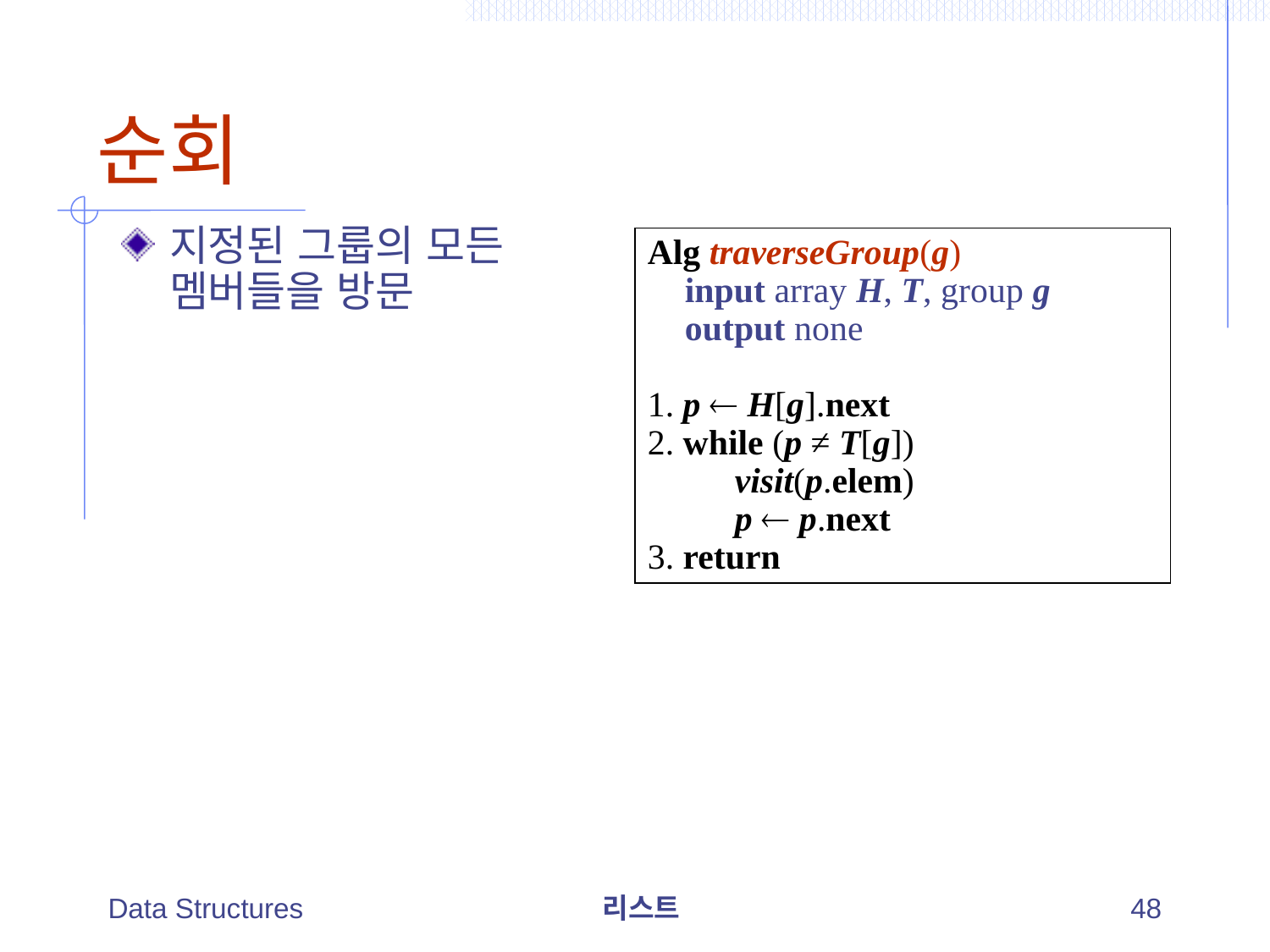

# 순회
지정된 그룹의 모든 멤버들을 방문
Alg traverseGroup(g)
	input array H, T, group g
	output none

1. p ← H[g].next
2. while (p ≠ T[g])
		visit(p.elem)
		p ← p.next
3. return
Data Structures
리스트
48